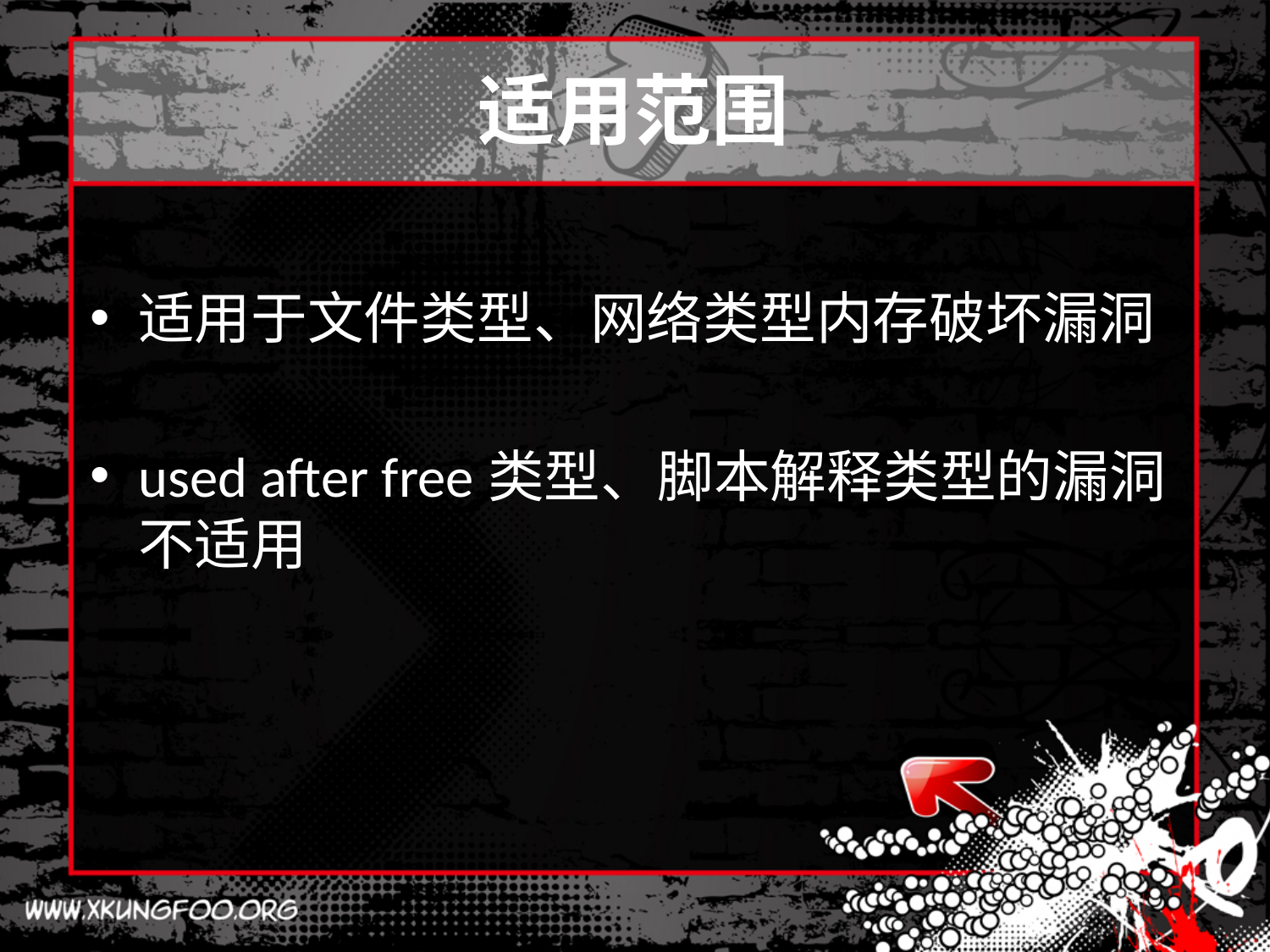

# 适用范围

适用于文件类型、网络类型内存破坏漏洞

used after free类型、脚本解释类型的漏洞不适用